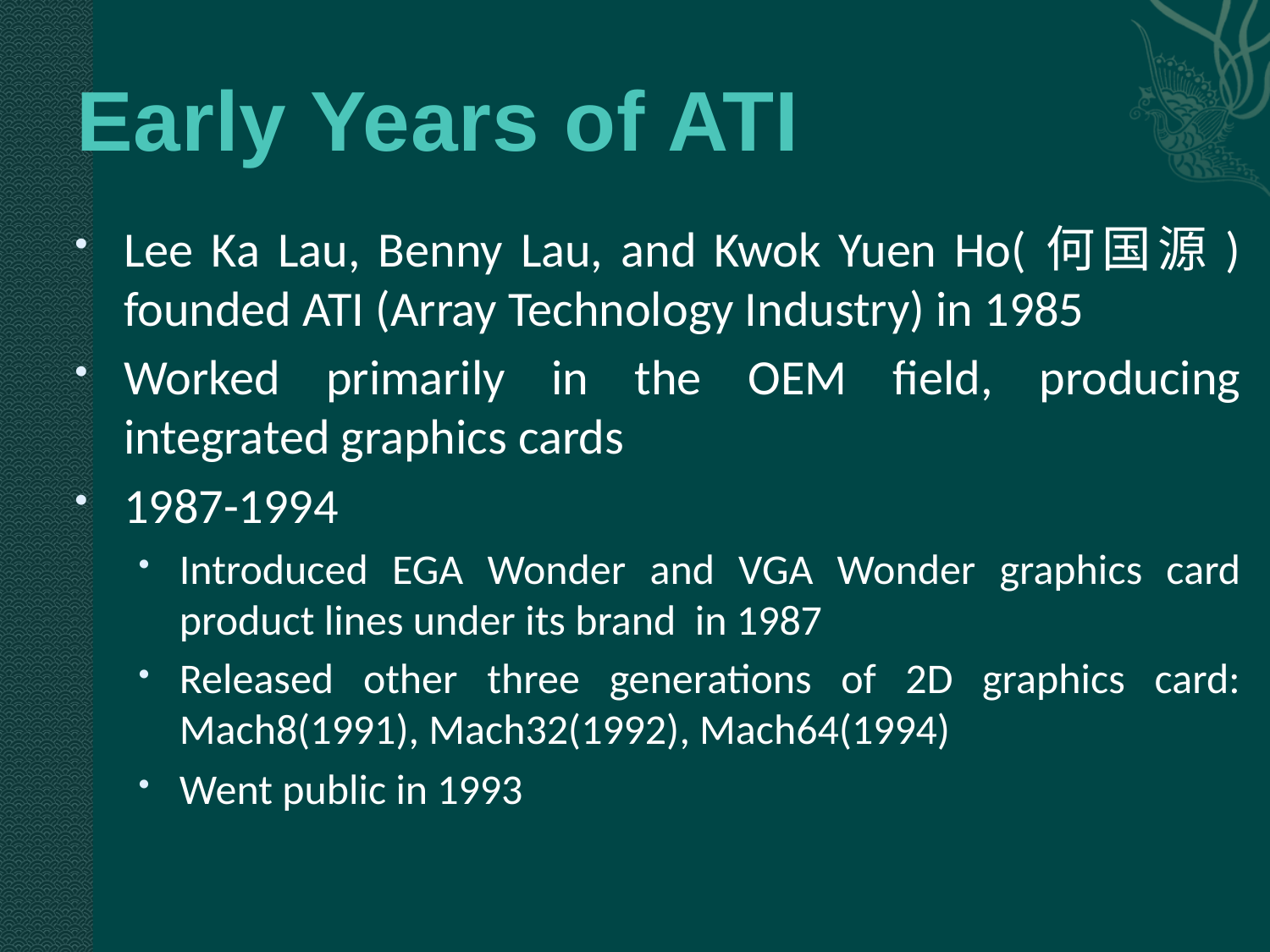

Early Years of ATI
Lee Ka Lau, Benny Lau, and Kwok Yuen Ho(何国源) founded ATI (Array Technology Industry) in 1985
Worked primarily in the OEM field, producing integrated graphics cards
1987-1994
Introduced EGA Wonder and VGA Wonder graphics card product lines under its brand  in 1987
Released other three generations of 2D graphics card: Mach8(1991), Mach32(1992), Mach64(1994)
Went public in 1993